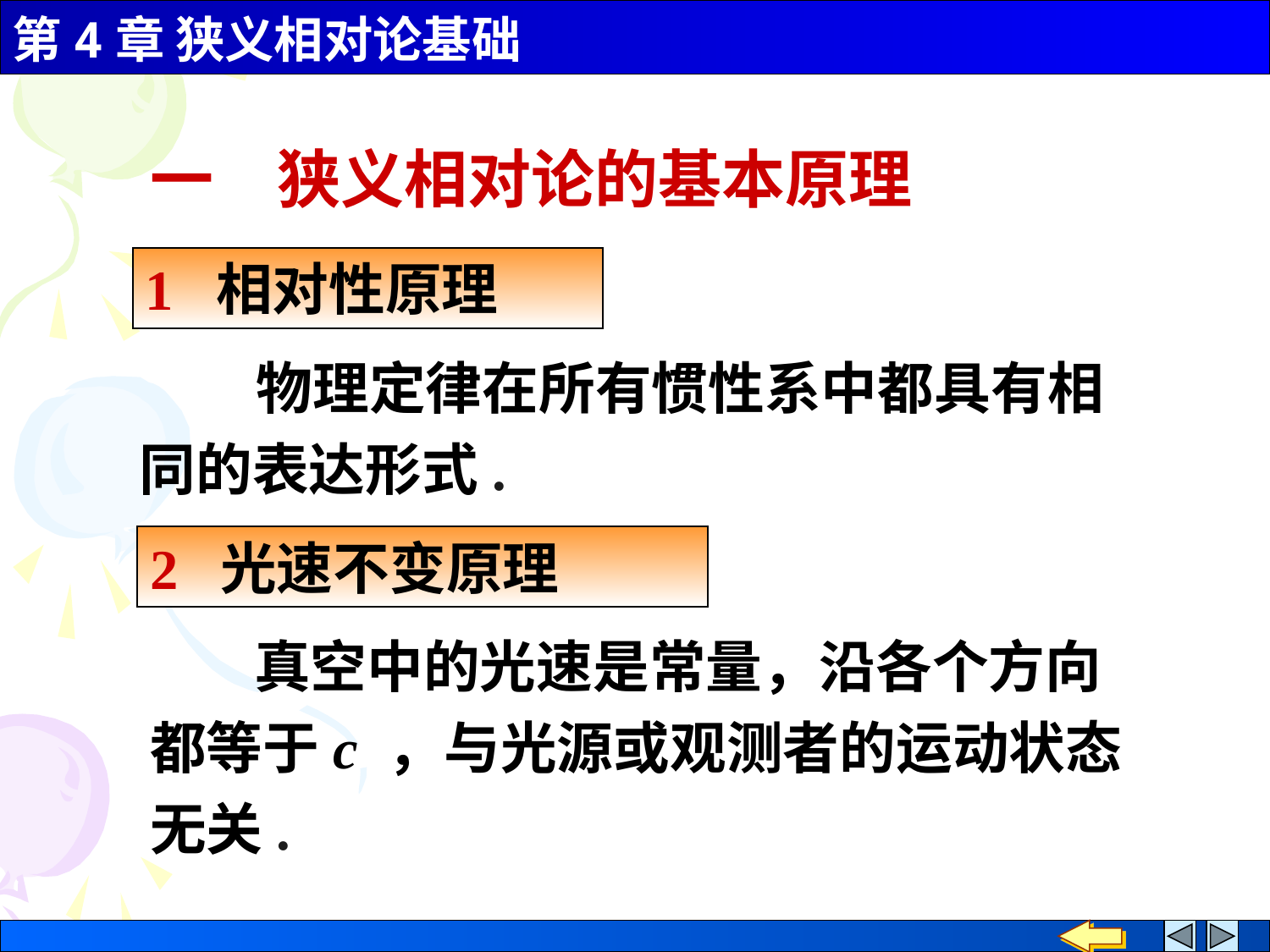

一　狭义相对论的基本原理
1  相对性原理
        物理定律在所有惯性系中都具有相同的表达形式.
2  光速不变原理
       真空中的光速是常量，沿各个方向都等于c ，与光源或观测者的运动状态无关.
25